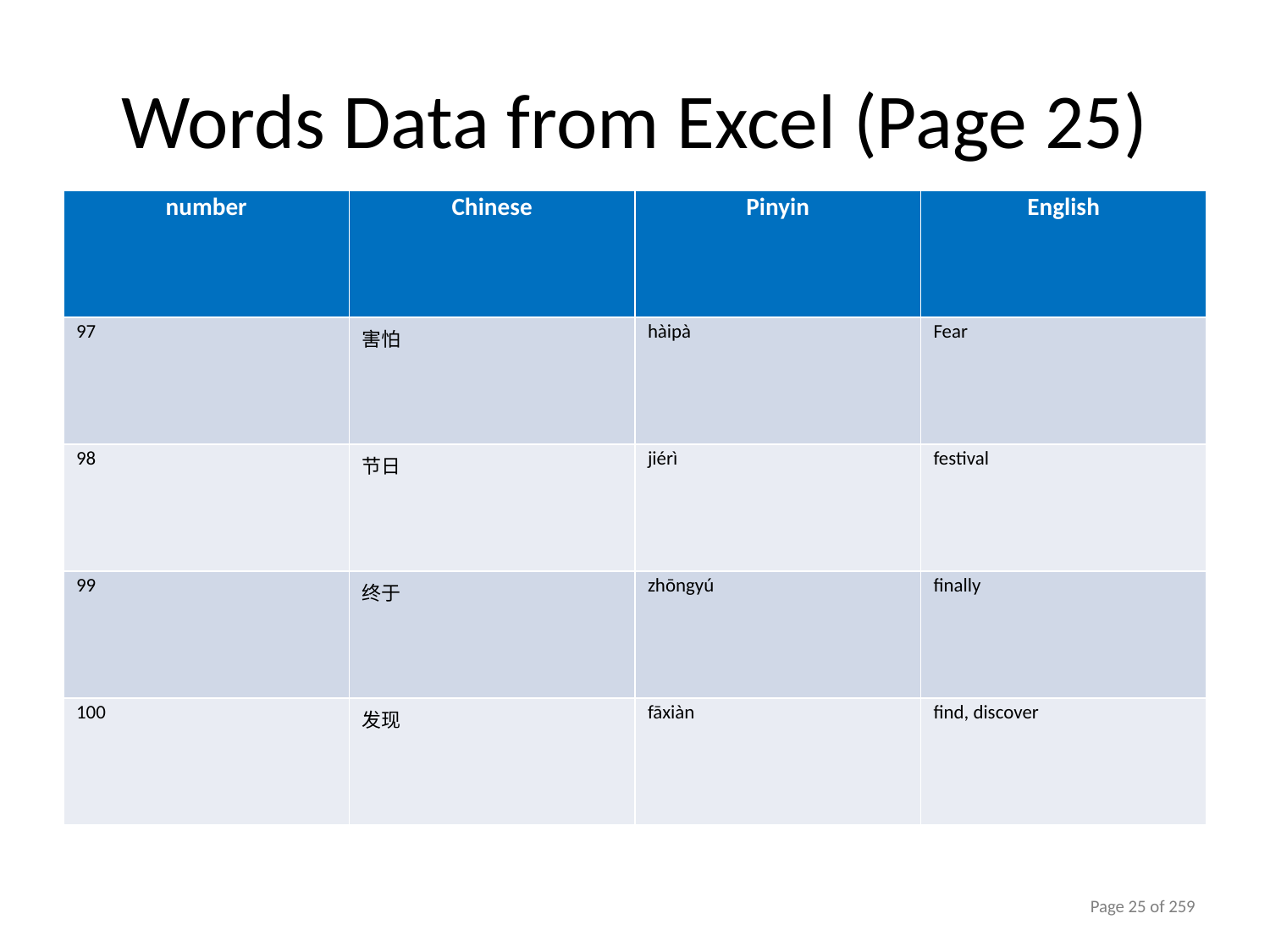

# Words Data from Excel (Page 25)
| number | Chinese | Pinyin | English |
| --- | --- | --- | --- |
| 97 | 害怕 | hàipà | Fear |
| 98 | 节日 | jiérì | festival |
| 99 | 终于 | zhōngyú | finally |
| 100 | 发现 | fāxiàn | find, discover |

Page 25 of 259